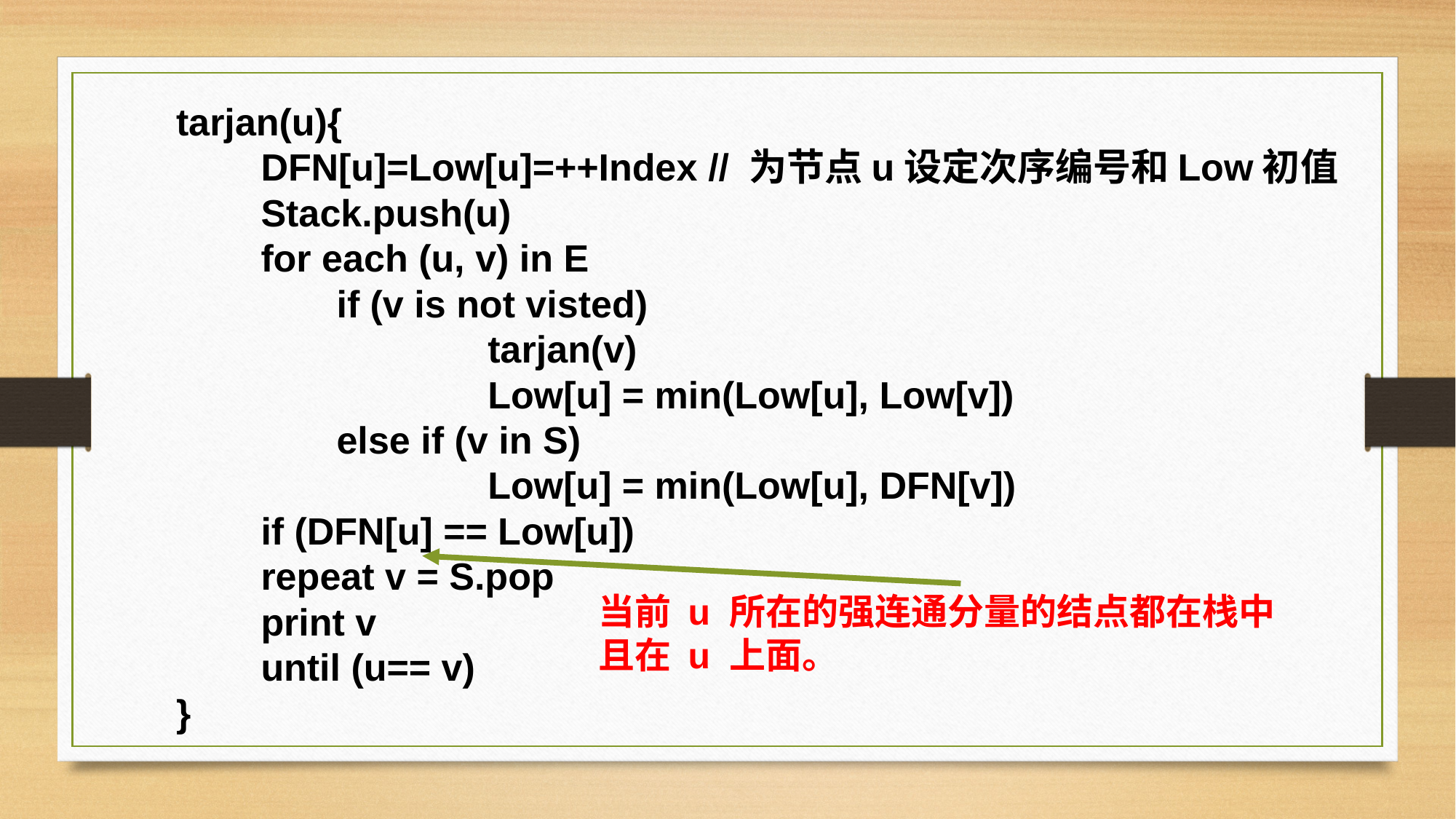

tarjan(u){
　　DFN[u]=Low[u]=++Index // 为节点u设定次序编号和Low初值
　　Stack.push(u)
　　for each (u, v) in E
　　　　if (v is not visted)
　　　　　　　　tarjan(v)
　　　　　　　　Low[u] = min(Low[u], Low[v])
　　　　else if (v in S)
　　　　　　　　Low[u] = min(Low[u], DFN[v])
　　if (DFN[u] == Low[u])
　　repeat v = S.pop
　　print v
　　until (u== v)
}

当前 u 所在的强连通分量的结点都在栈中
且在 u 上面。